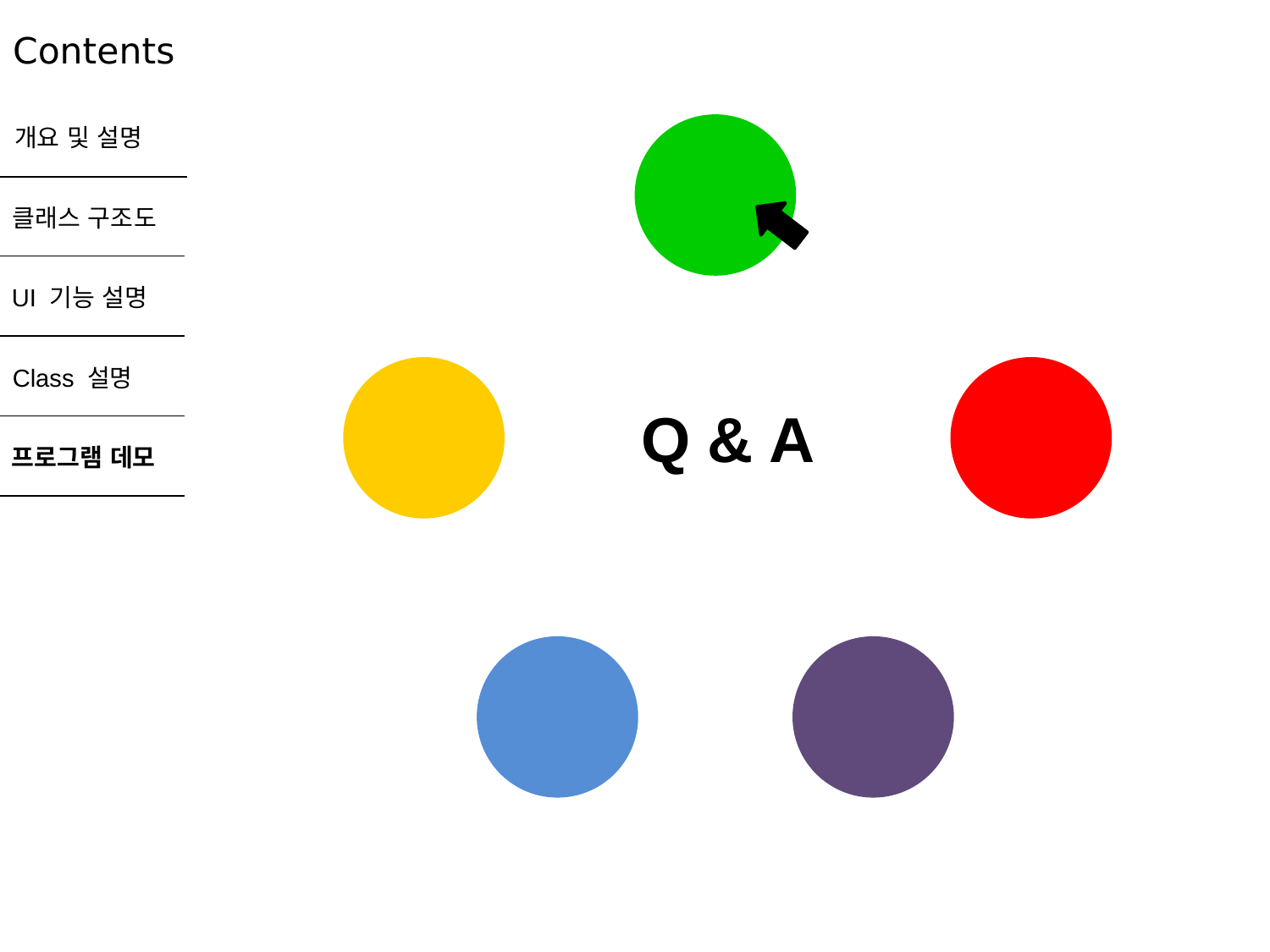

# Contents
개요 및 설명

Q & A

클래스 구조도
UI 기능 설명
Class 설명
프로그램 데모